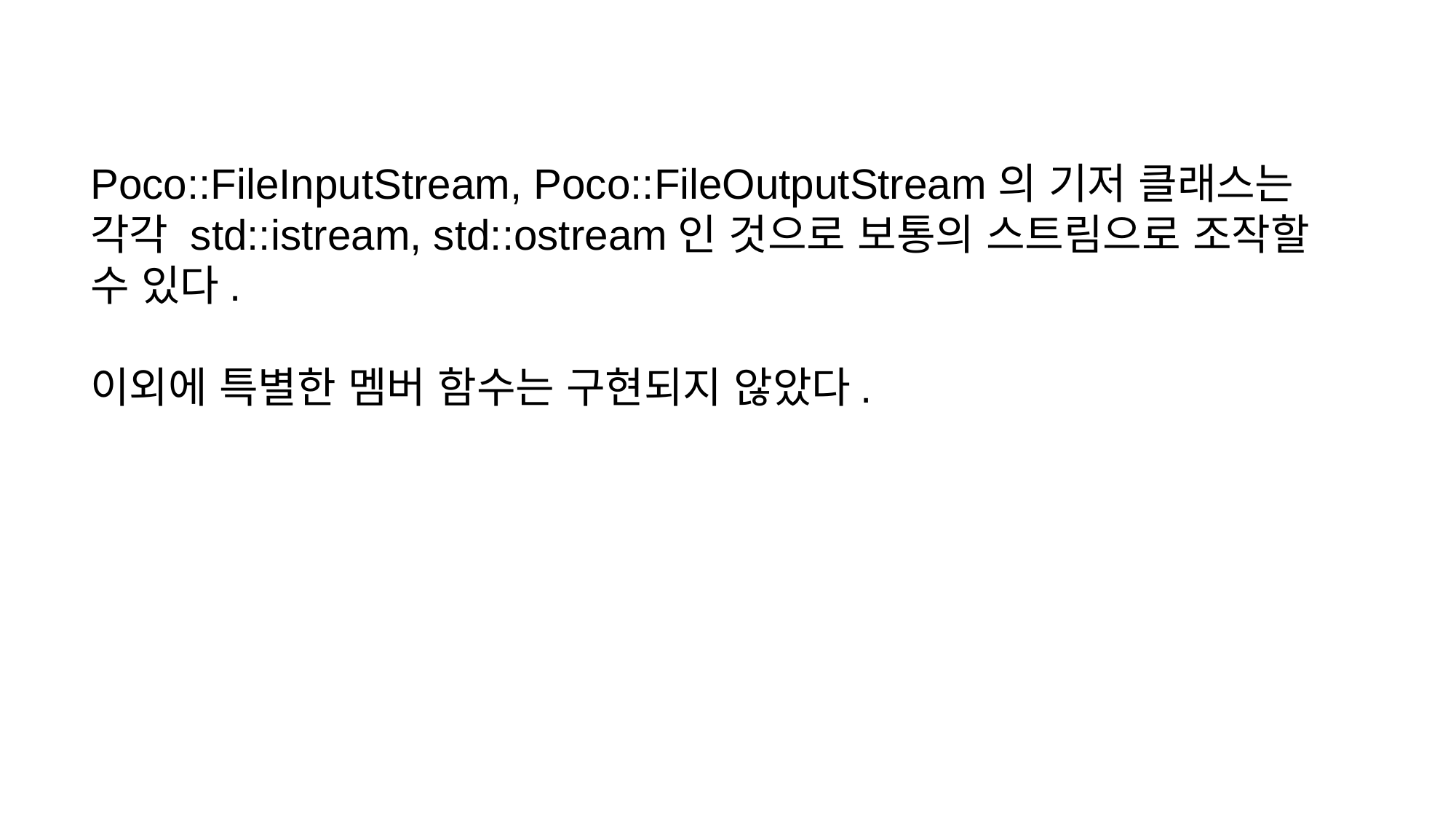

Poco::FileInputStream, Poco::FileOutputStream의 기저 클래스는 각각 std::istream, std::ostream인 것으로 보통의 스트림으로 조작할 수 있다.

이외에 특별한 멤버 함수는 구현되지 않았다.